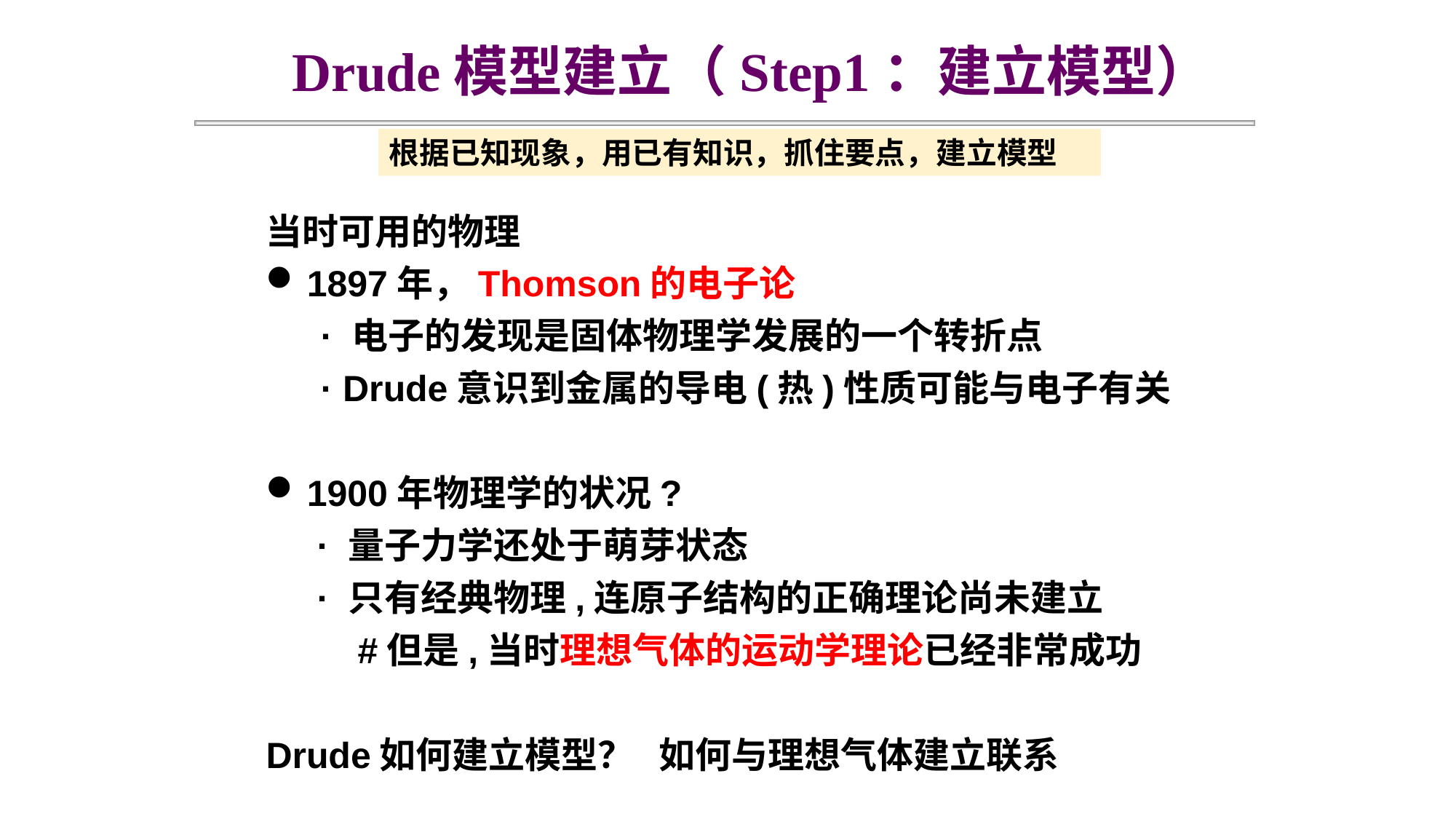

Drude模型建立（Step1：建立模型）

根据已知现象，用已有知识，抓住要点，建立模型
当时可用的物理
1897年，Thomson的电子论
· 电子的发现是固体物理学发展的一个转折点
· Drude意识到金属的导电(热)性质可能与电子有关

1900年物理学的状况?
     · 量子力学还处于萌芽状态
     · 只有经典物理,连原子结构的正确理论尚未建立
         #但是,当时理想气体的运动学理论已经非常成功

Drude如何建立模型？   如何与理想气体建立联系